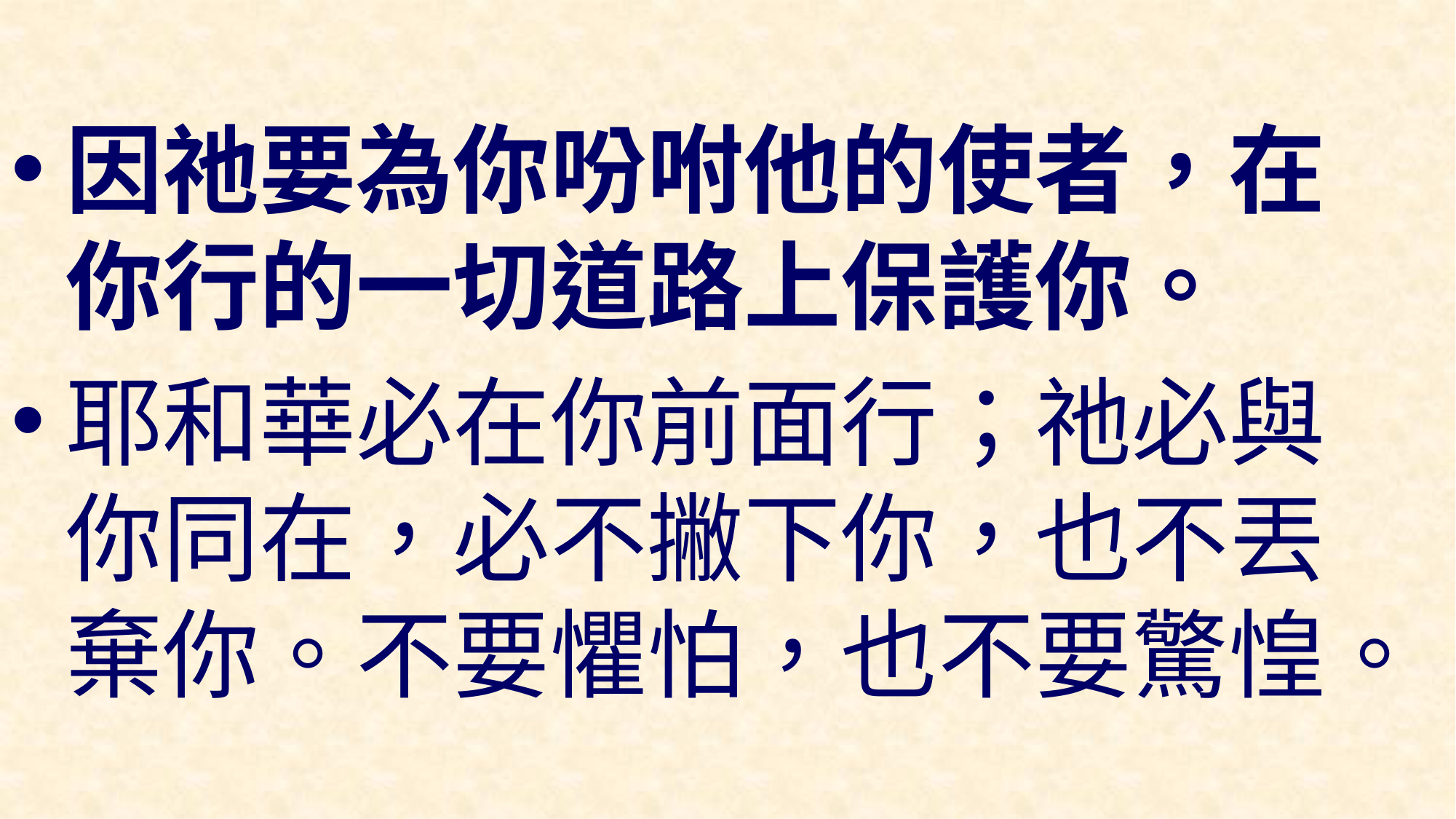

因祂要為你吩咐他的使者，在你行的一切道路上保護你。
耶和華必在你前面行；祂必與你同在，必不撇下你，也不丟棄你。不要懼怕，也不要驚惶。